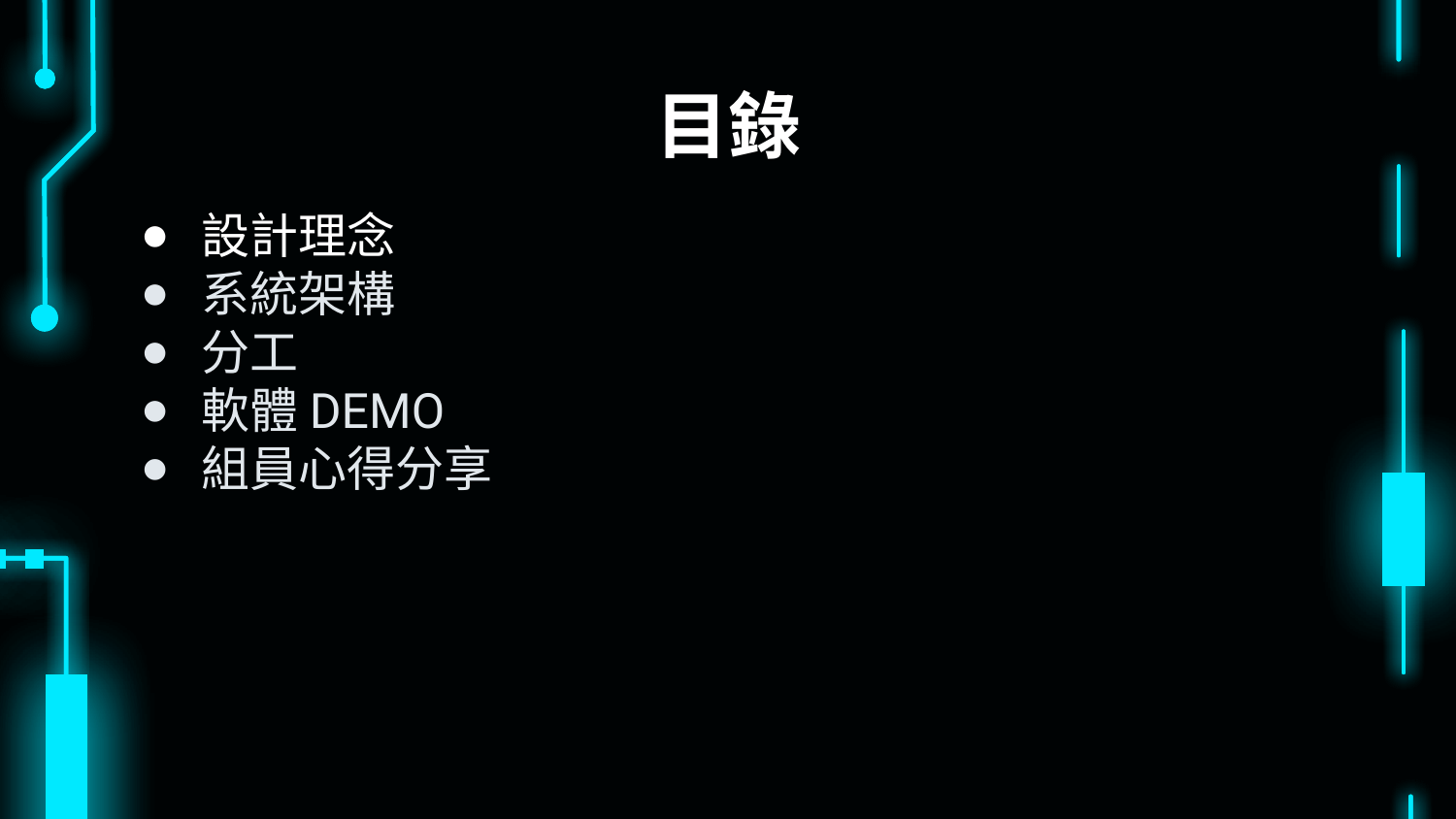

# 目錄
設計理念
系統架構
分工
軟體DEMO
組員心得分享